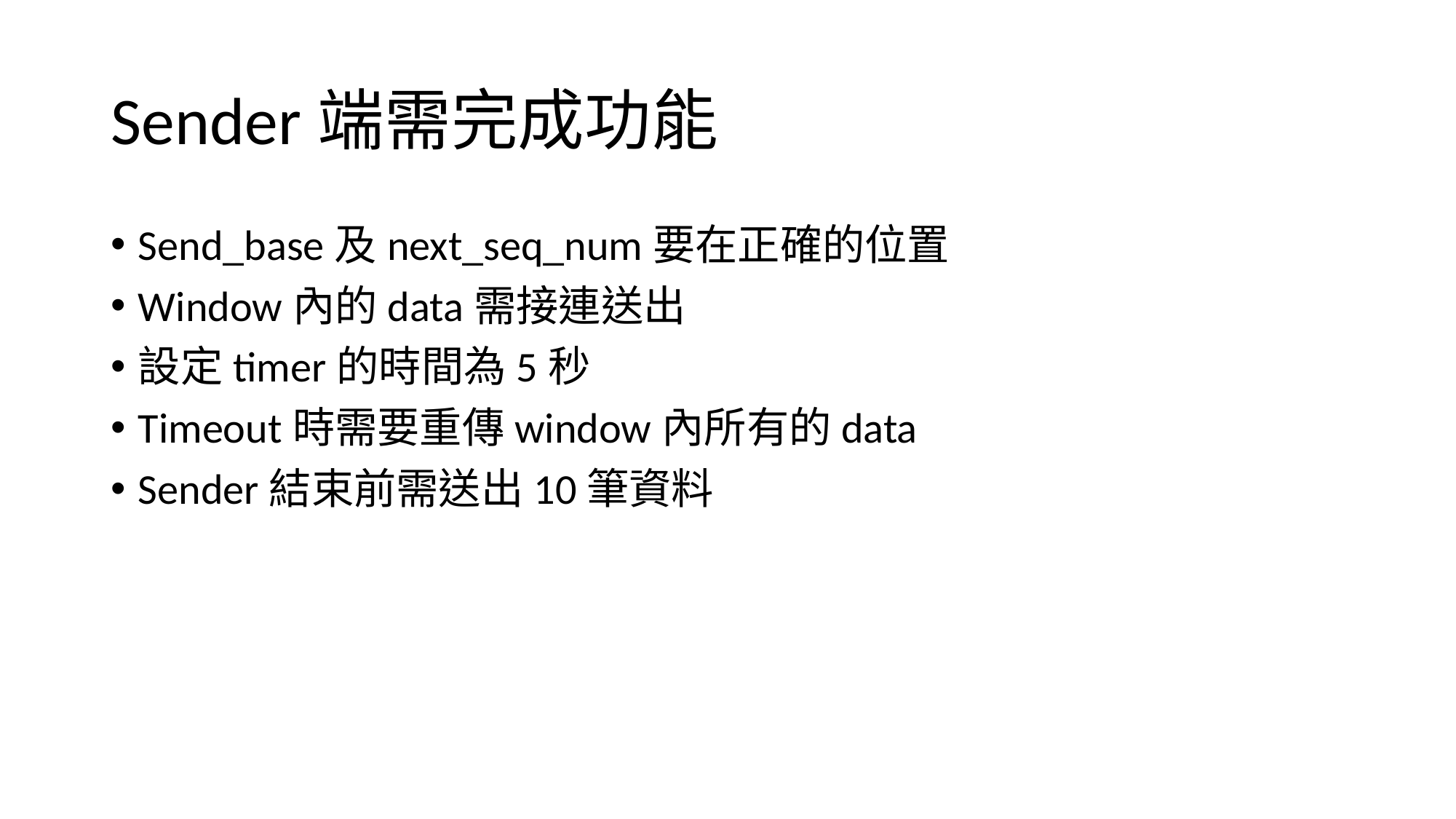

# Sender端需完成功能
Send_base及next_seq_num要在正確的位置
Window內的data需接連送出
設定timer的時間為5秒
Timeout時需要重傳window內所有的data
Sender結束前需送出10筆資料